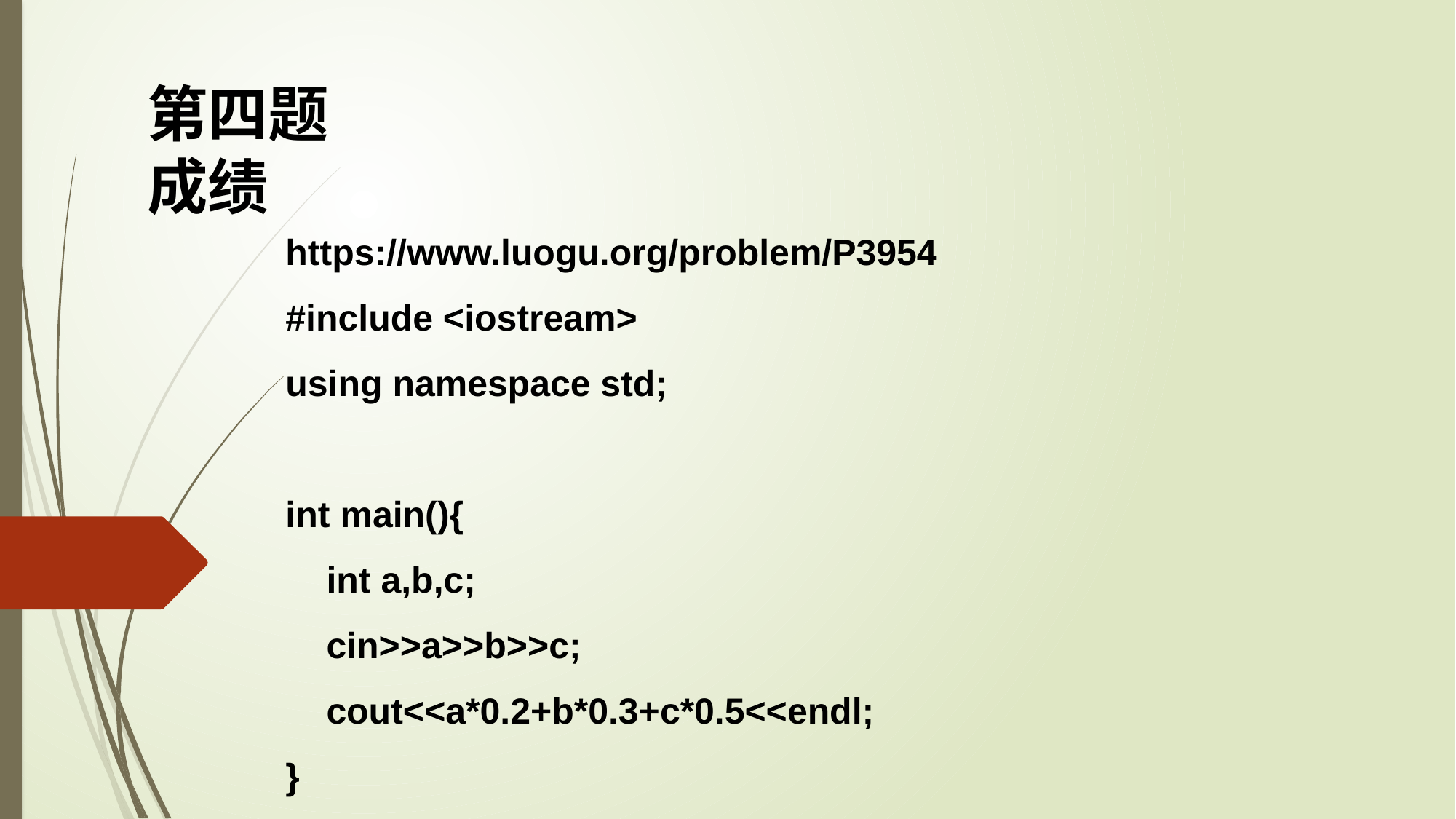

第四题
成绩
https://www.luogu.org/problem/P3954
#include <iostream>
using namespace std;

int main(){
    int a,b,c;
    cin>>a>>b>>c;
    cout<<a*0.2+b*0.3+c*0.5<<endl;
}